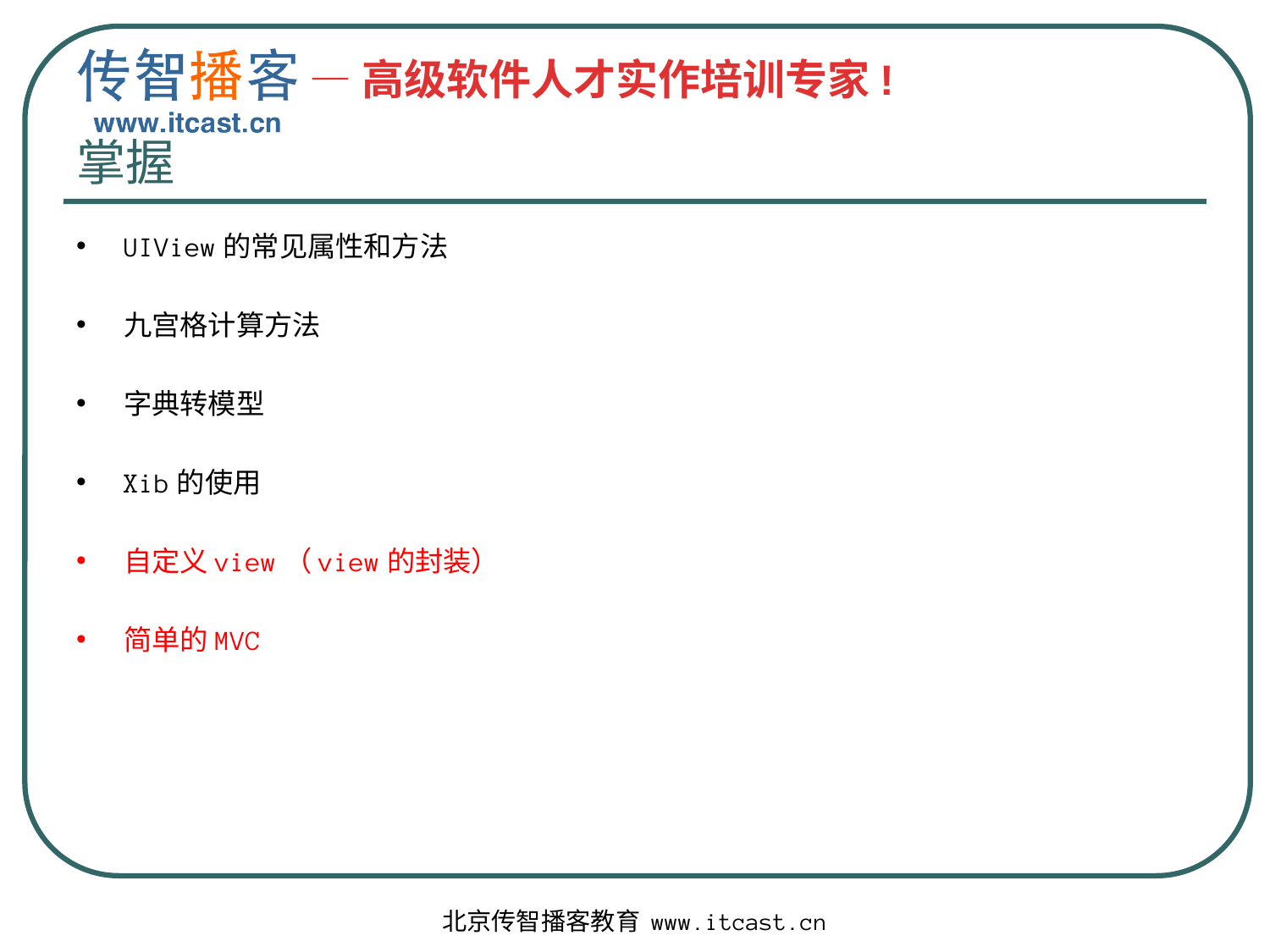

# 掌握
UIView的常见属性和方法

九宫格计算方法

字典转模型

Xib的使用

自定义view（view的封装）

简单的MVC